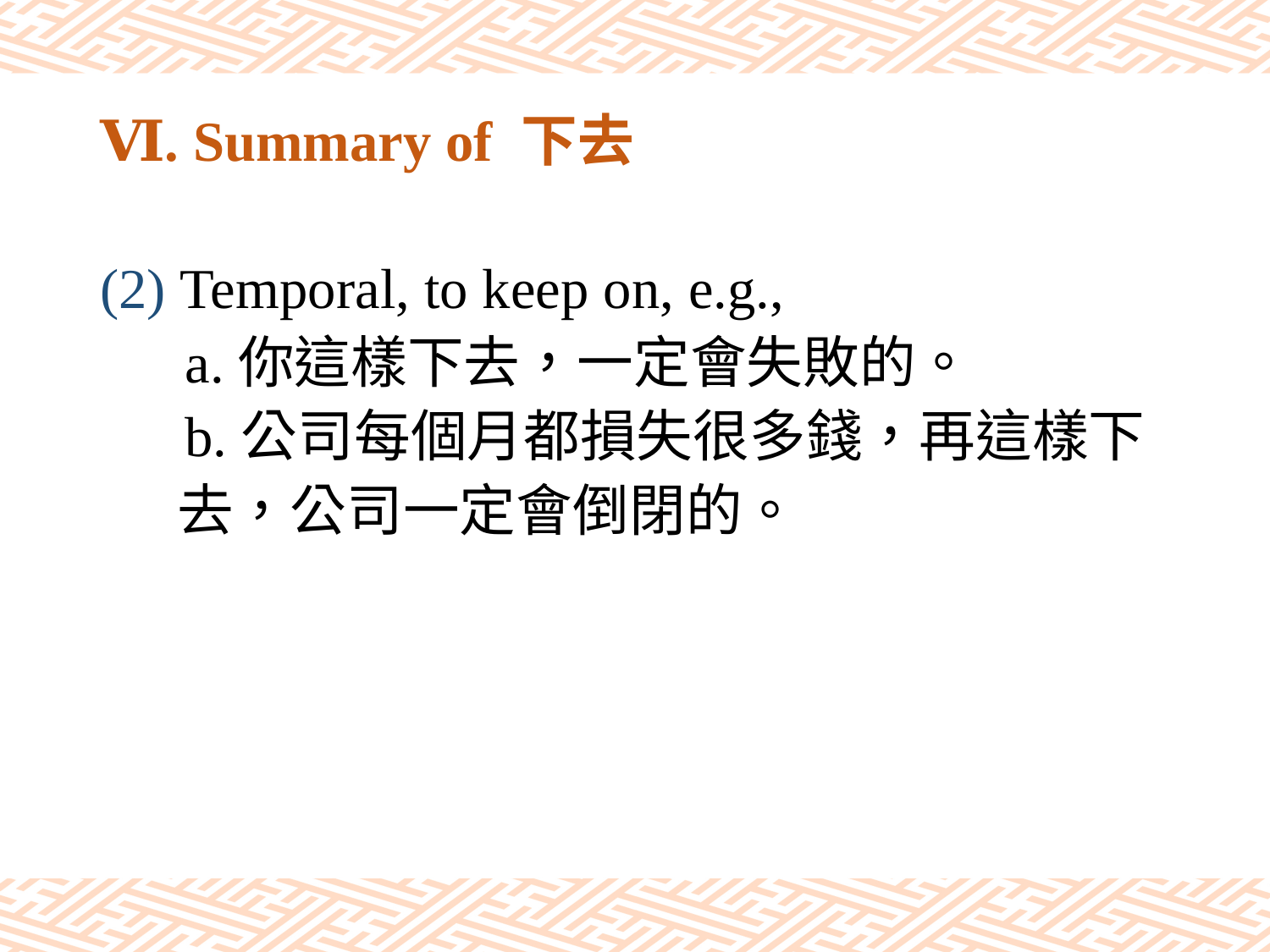

# Ⅵ. Summary of 下去
(2) Temporal, to keep on, e.g.,
      a.你這樣下去，一定會失敗的。
      b.公司每個月都損失很多錢，再這樣下
     去，公司一定會倒閉的。